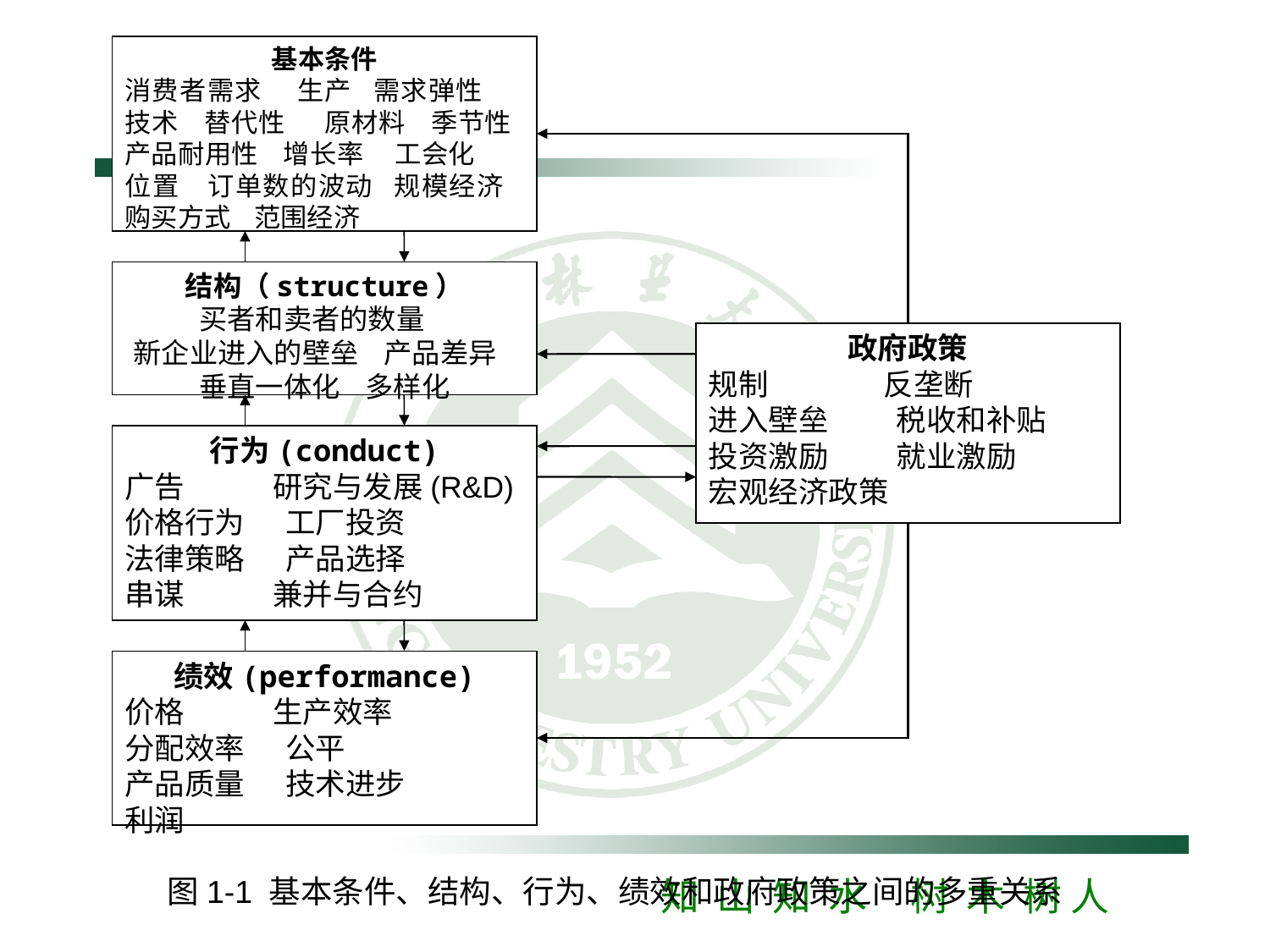

基本条件
消费者需求     生产   需求弹性       技术    替代性      原材料    季节性   产品耐用性    增长率     工会化         位置    订单数的波动   规模经济    购买方式    范围经济
结构（structure）
买者和卖者的数量
新企业进入的壁垒    产品差异    垂直一体化    多样化
政府政策
规制                 反垄断
进入壁垒          税收和补贴
投资激励          就业激励
宏观经济政策

行为(conduct)
广告             研究与发展(R&D)
价格行为      工厂投资
法律策略      产品选择
串谋             兼并与合约

绩效(performance)
价格             生产效率
分配效率      公平
产品质量      技术进步
利润
图1-1 基本条件、结构、行为、绩效和政府政策之间的多重关系